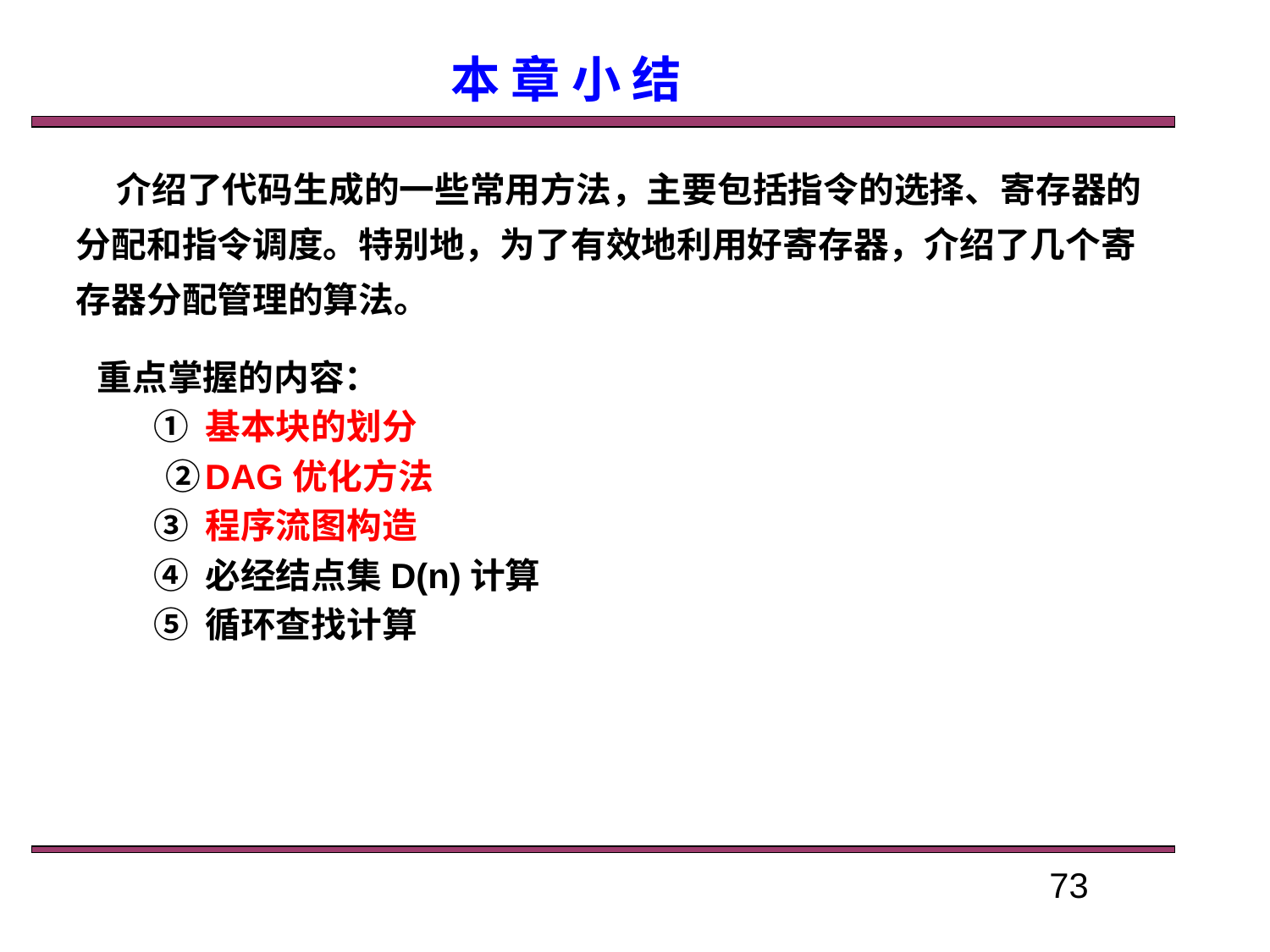

本 章 小 结
    介绍了代码生成的一些常用方法，主要包括指令的选择、寄存器的分配和指令调度。特别地，为了有效地利用好寄存器，介绍了几个寄存器分配管理的算法。
重点掌握的内容：
       ① 基本块的划分
       ② DAG优化方法
       ③ 程序流图构造
       ④ 必经结点集D(n)计算
       ⑤ 循环查找计算

73